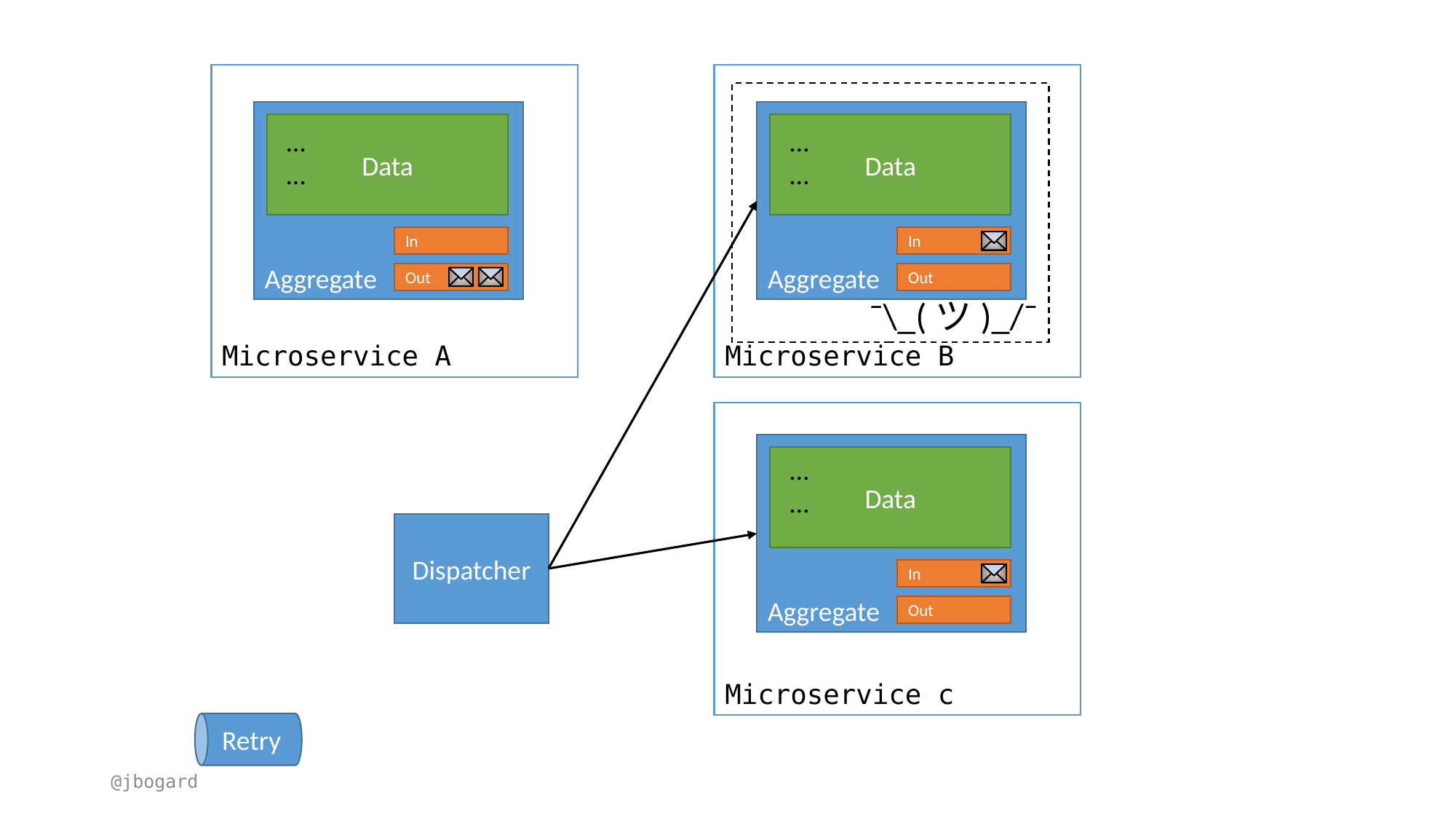

Microservice A
Microservice B
¯\_(ツ)_/¯
Aggregate
Aggregate
Data
Data
…
…
…
…
In
In

Out
Out

Microservice c
Aggregate
Data
…
…
Dispatcher
In

Out
Retry
@jbogard